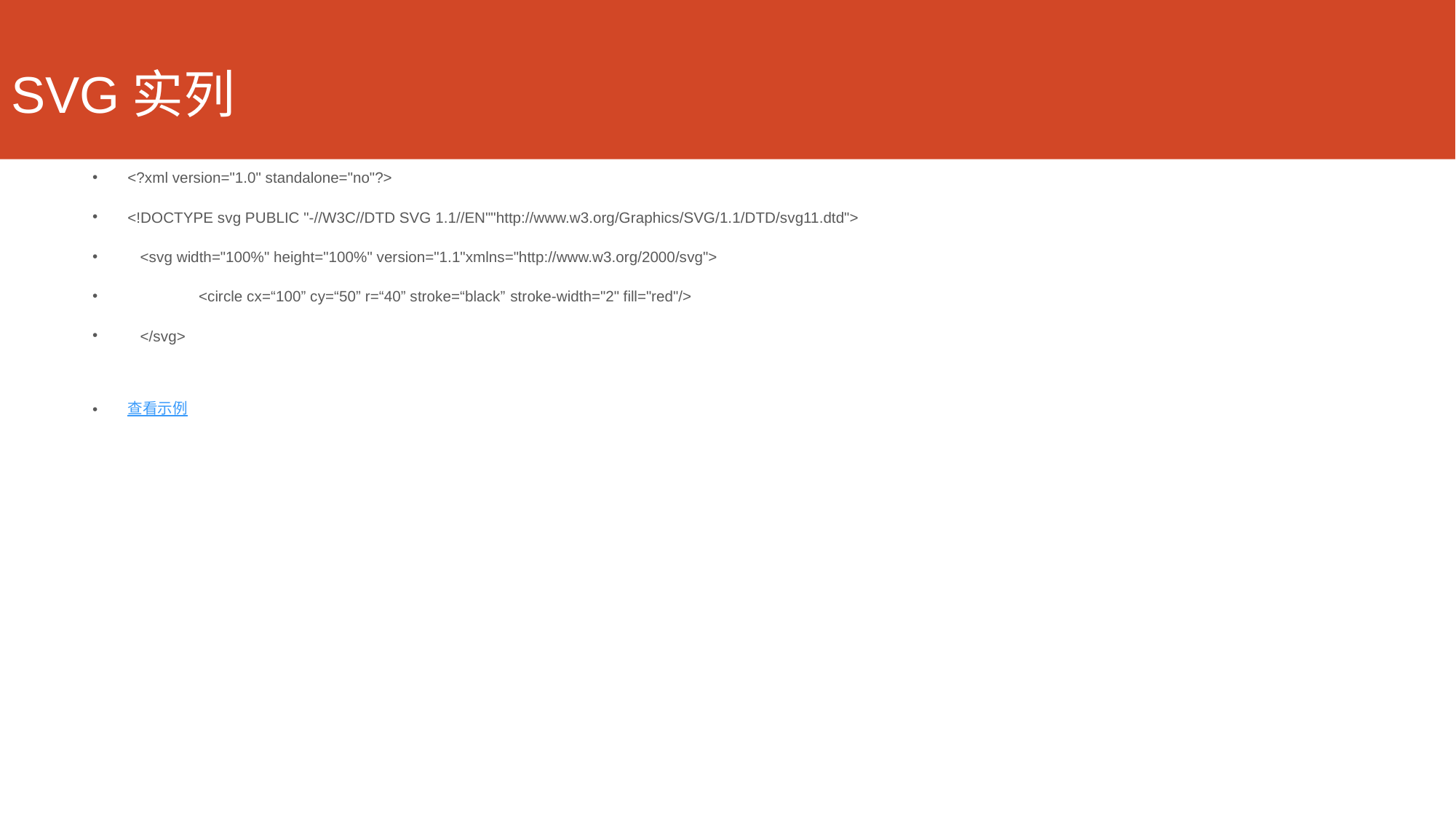

# SVG实列
<?xml version="1.0" standalone="no"?>
<!DOCTYPE svg PUBLIC "-//W3C//DTD SVG 1.1//EN""http://www.w3.org/Graphics/SVG/1.1/DTD/svg11.dtd">
   <svg width="100%" height="100%" version="1.1"xmlns="http://www.w3.org/2000/svg">
                 <circle cx=“100” cy=“50” r=“40” stroke=“black” stroke-width="2" fill="red"/>
   </svg>

查看示例